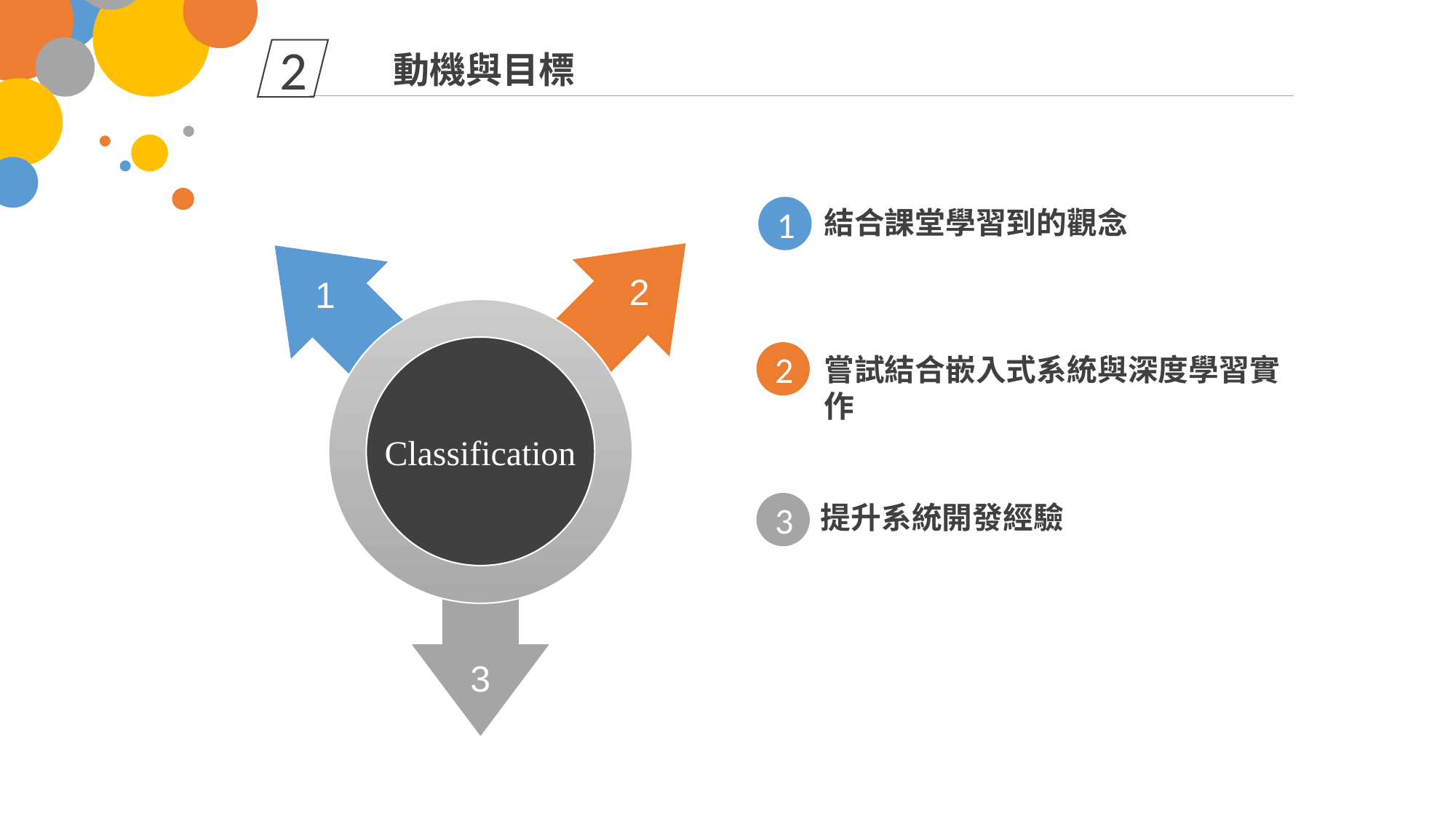

2
動機與目標
1
結合課堂學習到的觀念

2
1

Classification

2
嘗試結合嵌入式系統與深度學習實作
3
提升系統開發經驗

4
3
3